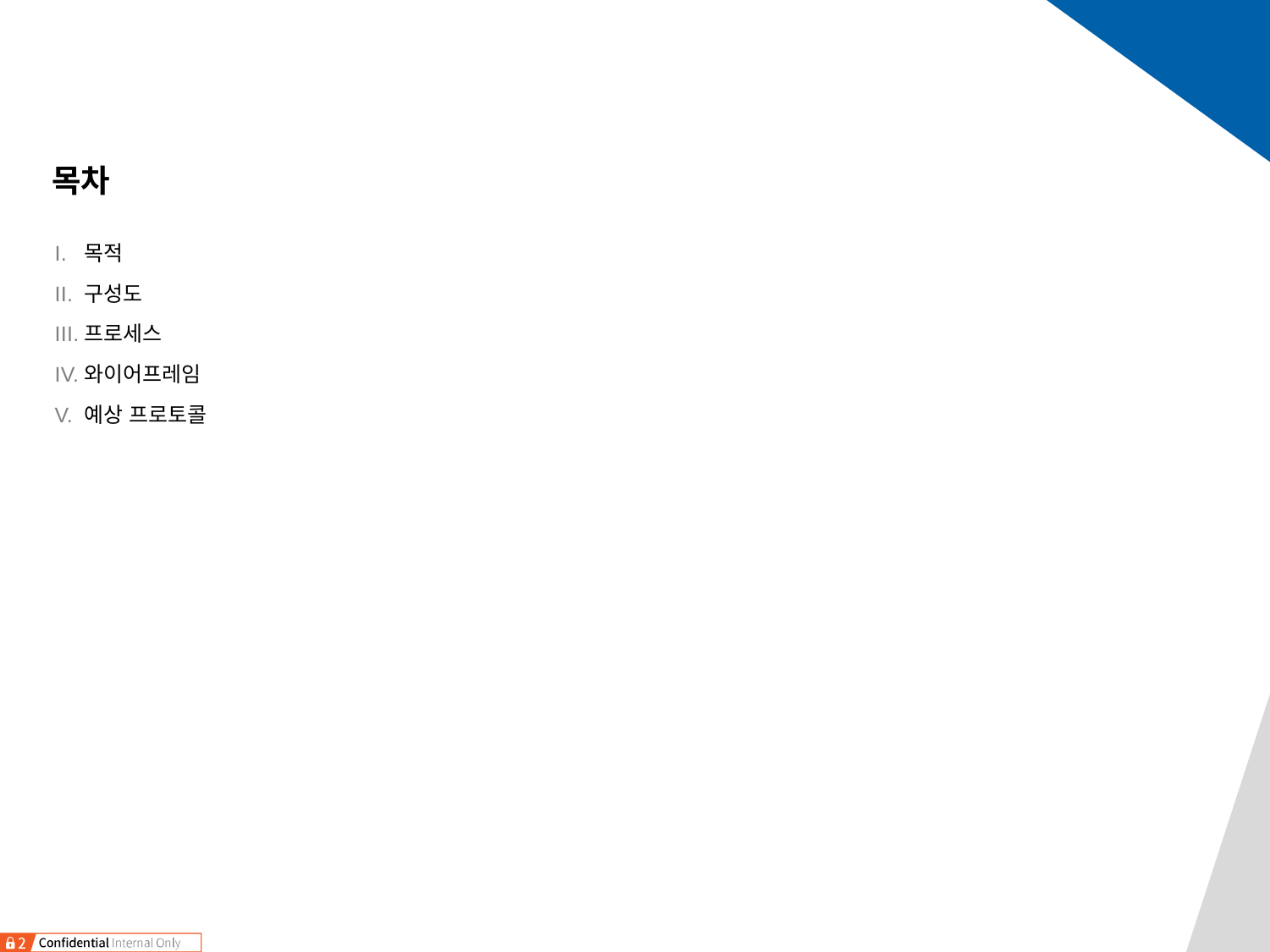

# 목차
목적
구성도
프로세스
와이어프레임
예상 프로토콜